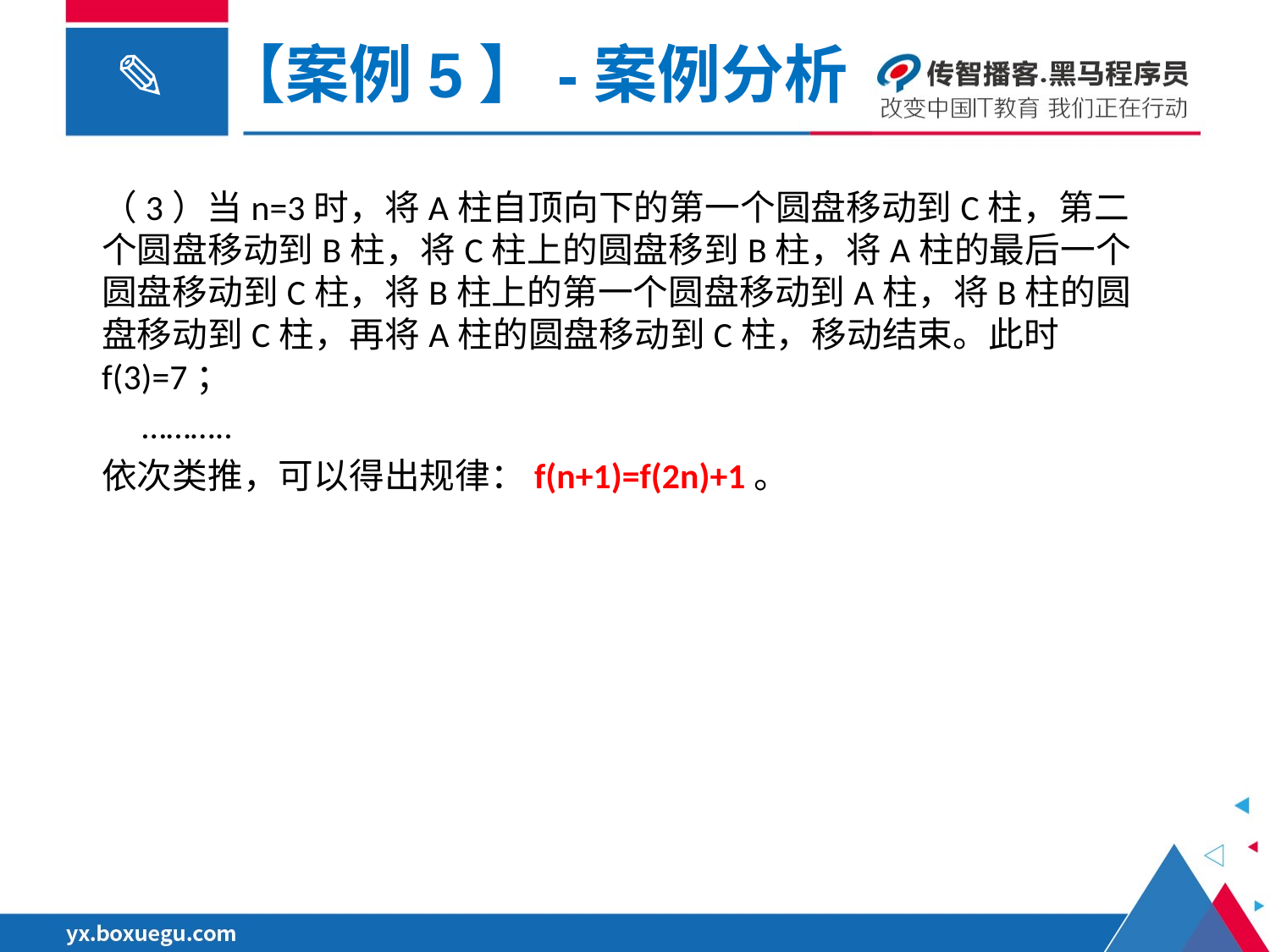

【案例5】-案例分析
（3）当n=3时，将A柱自顶向下的第一个圆盘移动到C柱，第二个圆盘移动到B柱，将C柱上的圆盘移到B柱，将A柱的最后一个圆盘移动到C柱，将B柱上的第一个圆盘移动到A柱，将B柱的圆盘移动到C柱，再将A柱的圆盘移动到C柱，移动结束。此时f(3)=7；
     ………..
依次类推，可以得出规律：f(n+1)=f(2n)+1。